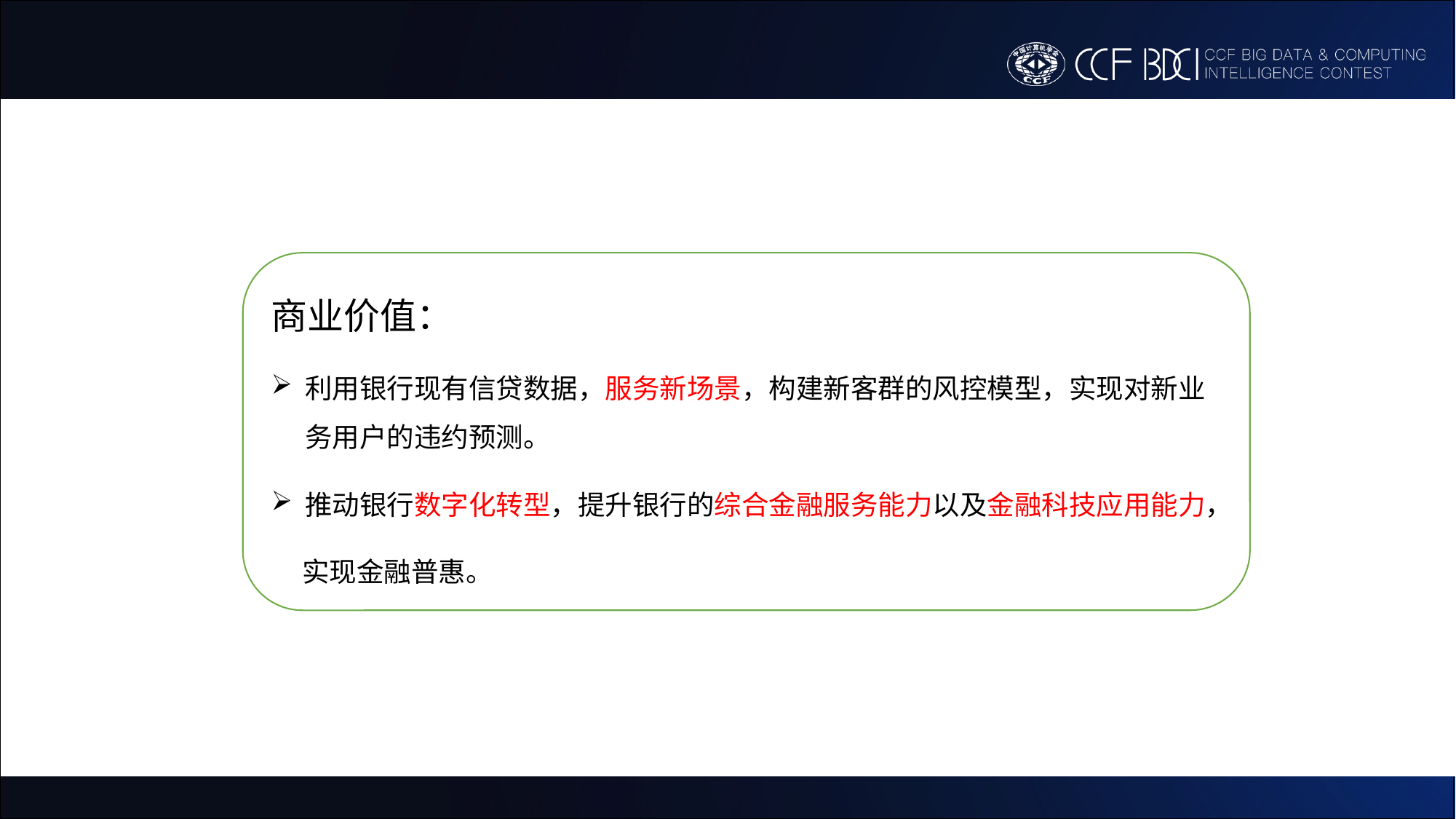

商业价值：
利用银行现有信贷数据，服务新场景，构建新客群的风控模型，实现对新业务用户的违约预测。
推动银行数字化转型，提升银行的综合金融服务能力以及金融科技应用能力，
    实现金融普惠。